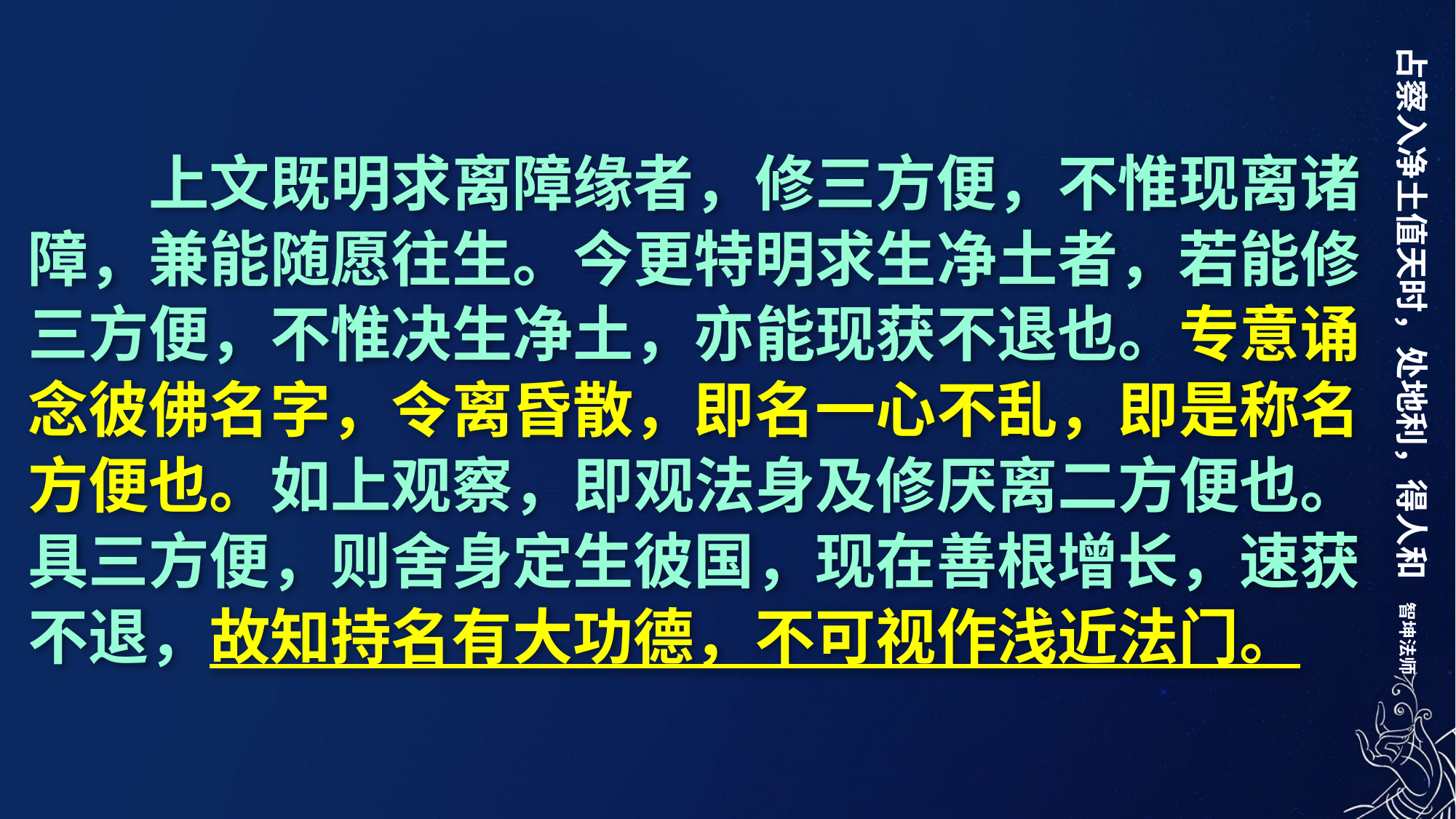

上文既明求离障缘者，修三方便，不惟现离诸障，兼能随愿往生。今更特明求生净土者，若能修三方便，不惟决生净土，亦能现获不退也。专意诵念彼佛名字，令离昏散，即名一心不乱，即是称名方便也。如上观察，即观法身及修厌离二方便也。具三方便，则舍身定生彼国，现在善根增长，速获不退，故知持名有大功德，不可视作浅近法门。